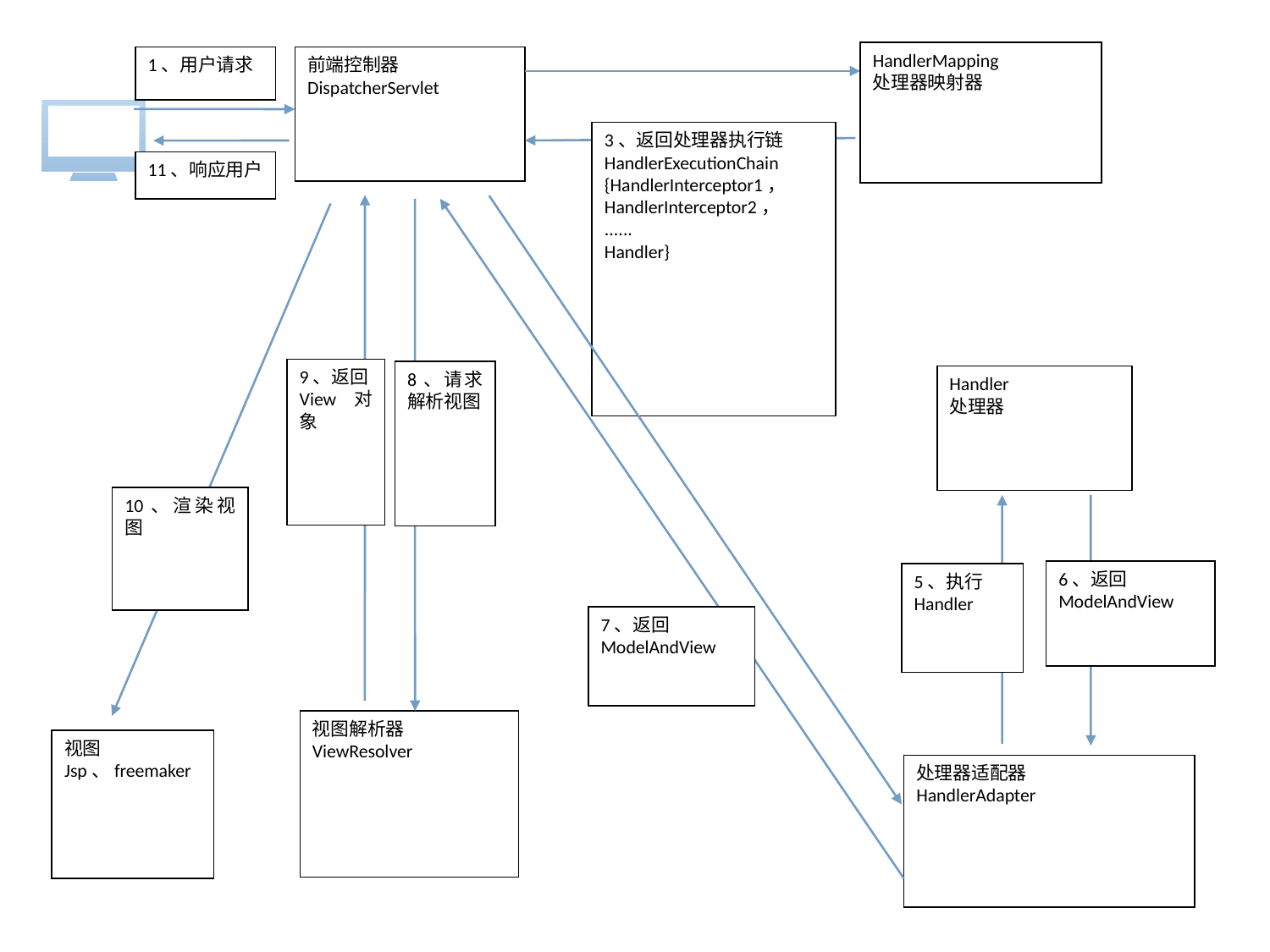

HandlerMapping
处理器映射器
1、用户请求
前端控制器
DispatcherServlet

3、返回处理器执行链
HandlerExecutionChain
{HandlerInterceptor1，
HandlerInterceptor2，
......
Handler}
11、响应用户
9、返回
View对象
8、请求解析视图
Handler
处理器
10、渲染视图
6、返回
ModelAndView
5、执行
Handler
7、返回
ModelAndView

视图解析器
ViewResolver
视图
Jsp、freemaker
处理器适配器
HandlerAdapter